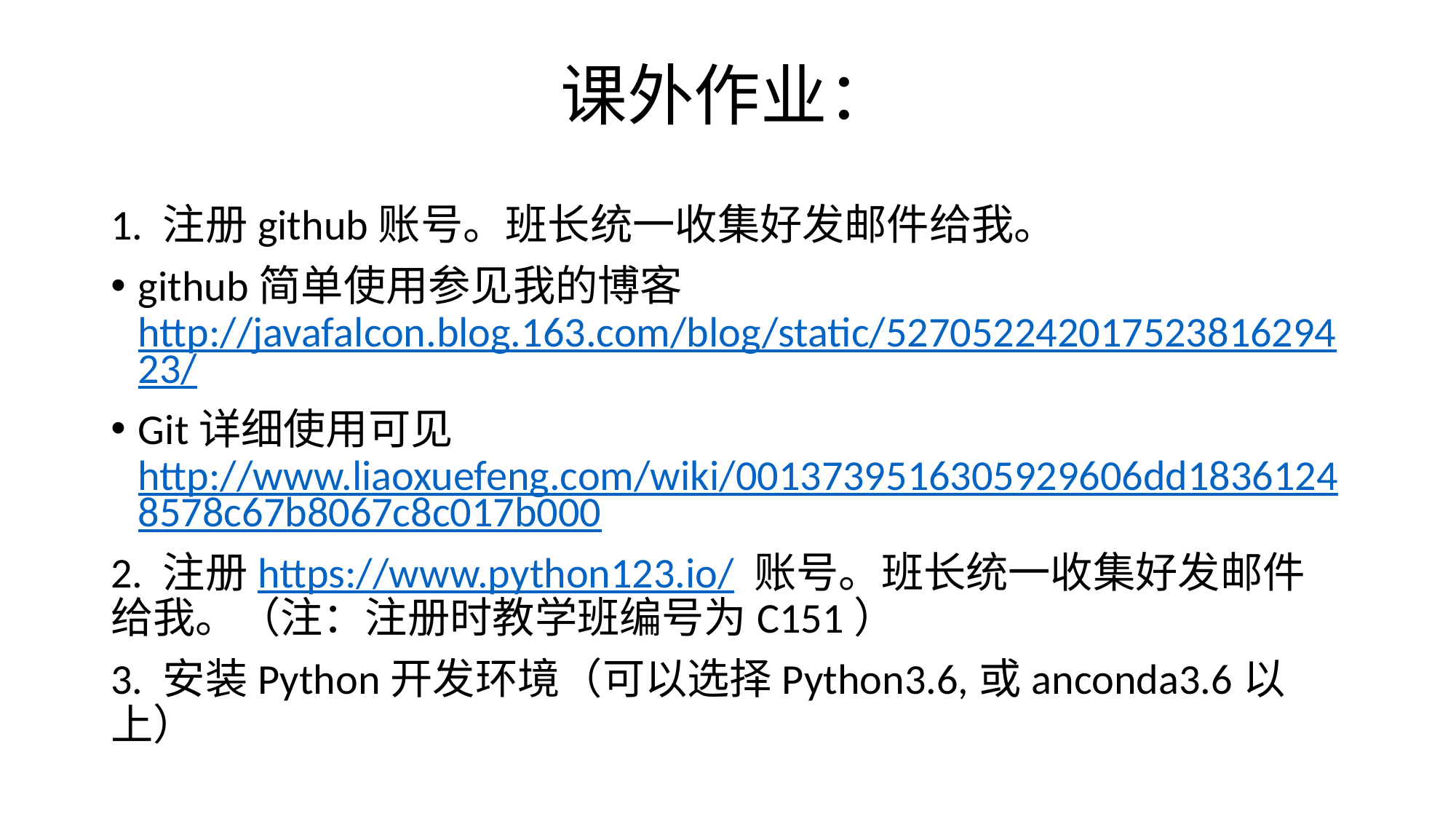

# 课外作业：
1. 注册github账号。班长统一收集好发邮件给我。
github简单使用参见我的博客http://javafalcon.blog.163.com/blog/static/52705224201752381629423/
Git详细使用可见http://www.liaoxuefeng.com/wiki/0013739516305929606dd18361248578c67b8067c8c017b000
2. 注册https://www.python123.io/ 账号。班长统一收集好发邮件给我。（注：注册时教学班编号为C151）
3. 安装Python开发环境（可以选择Python3.6,或anconda3.6以上）